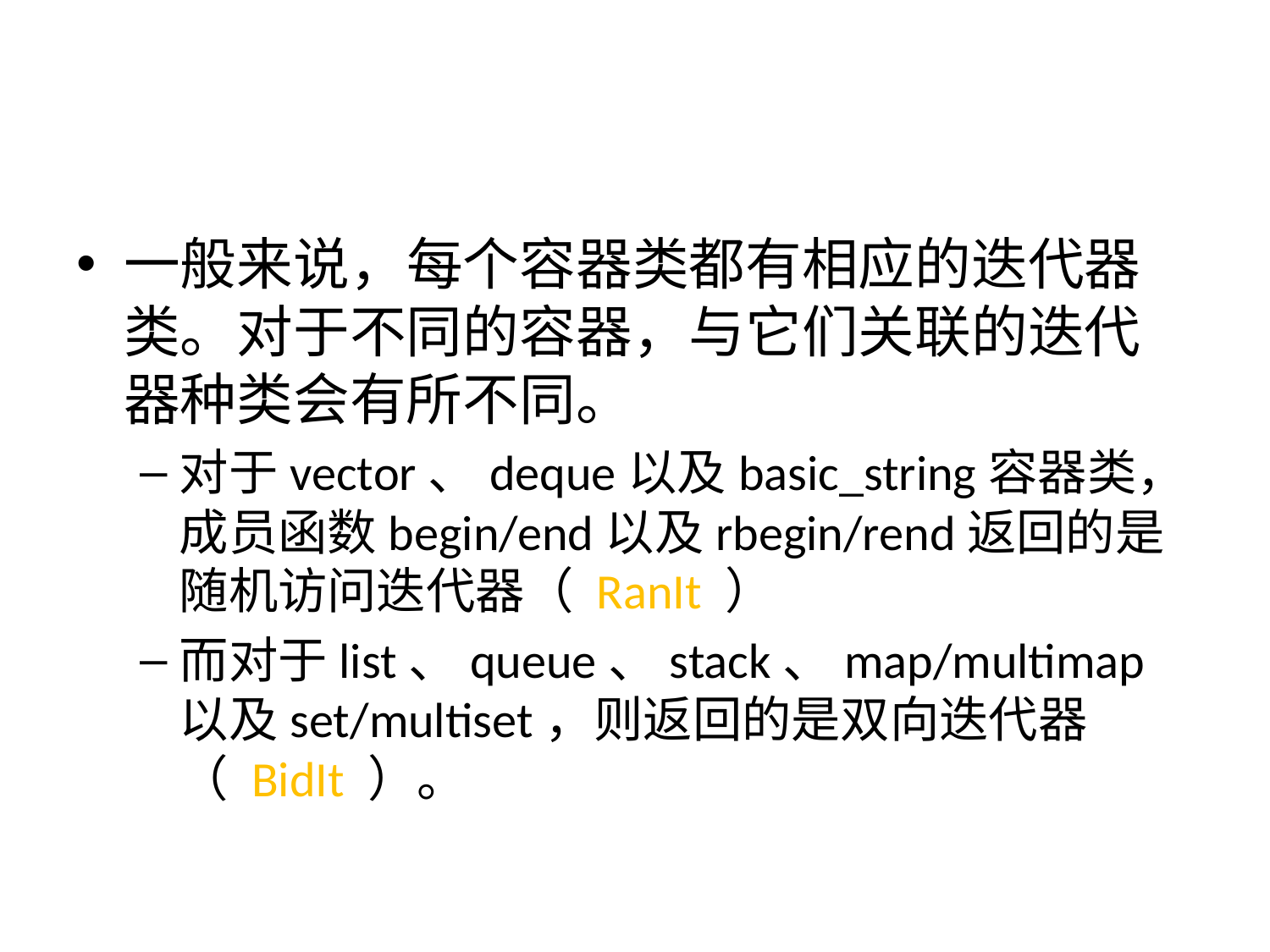

#
一般来说，每个容器类都有相应的迭代器类。对于不同的容器，与它们关联的迭代器种类会有所不同。
对于vector、deque以及basic_string容器类，成员函数begin/end以及rbegin/rend返回的是随机访问迭代器（ RanIt ）
而对于list、queue、stack、map/multimap以及set/multiset，则返回的是双向迭代器（ BidIt ）。